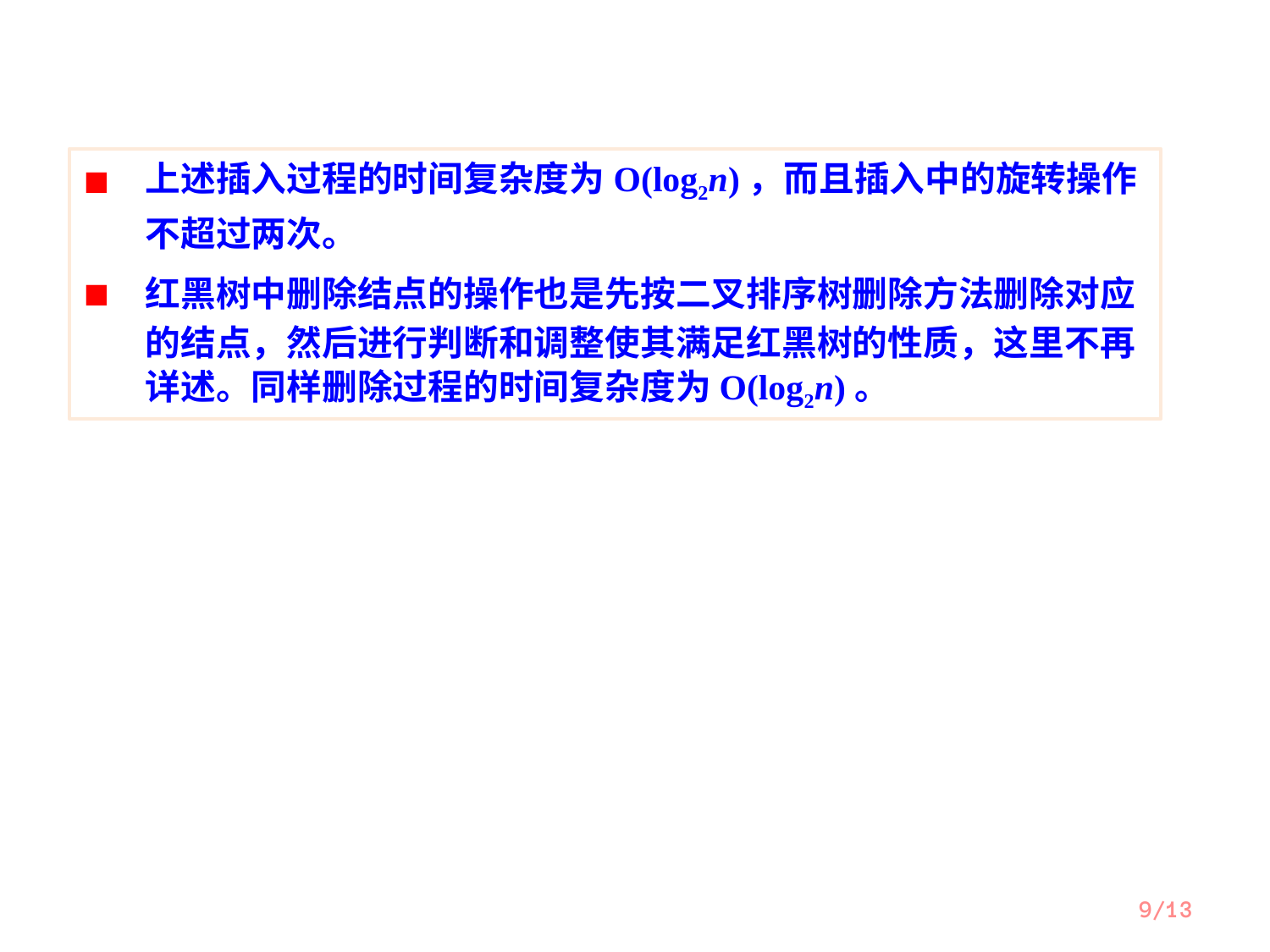

上述插入过程的时间复杂度为O(log2n)，而且插入中的旋转操作不超过两次。
红黑树中删除结点的操作也是先按二叉排序树删除方法删除对应的结点，然后进行判断和调整使其满足红黑树的性质，这里不再详述。同样删除过程的时间复杂度为O(log2n)。
9/13